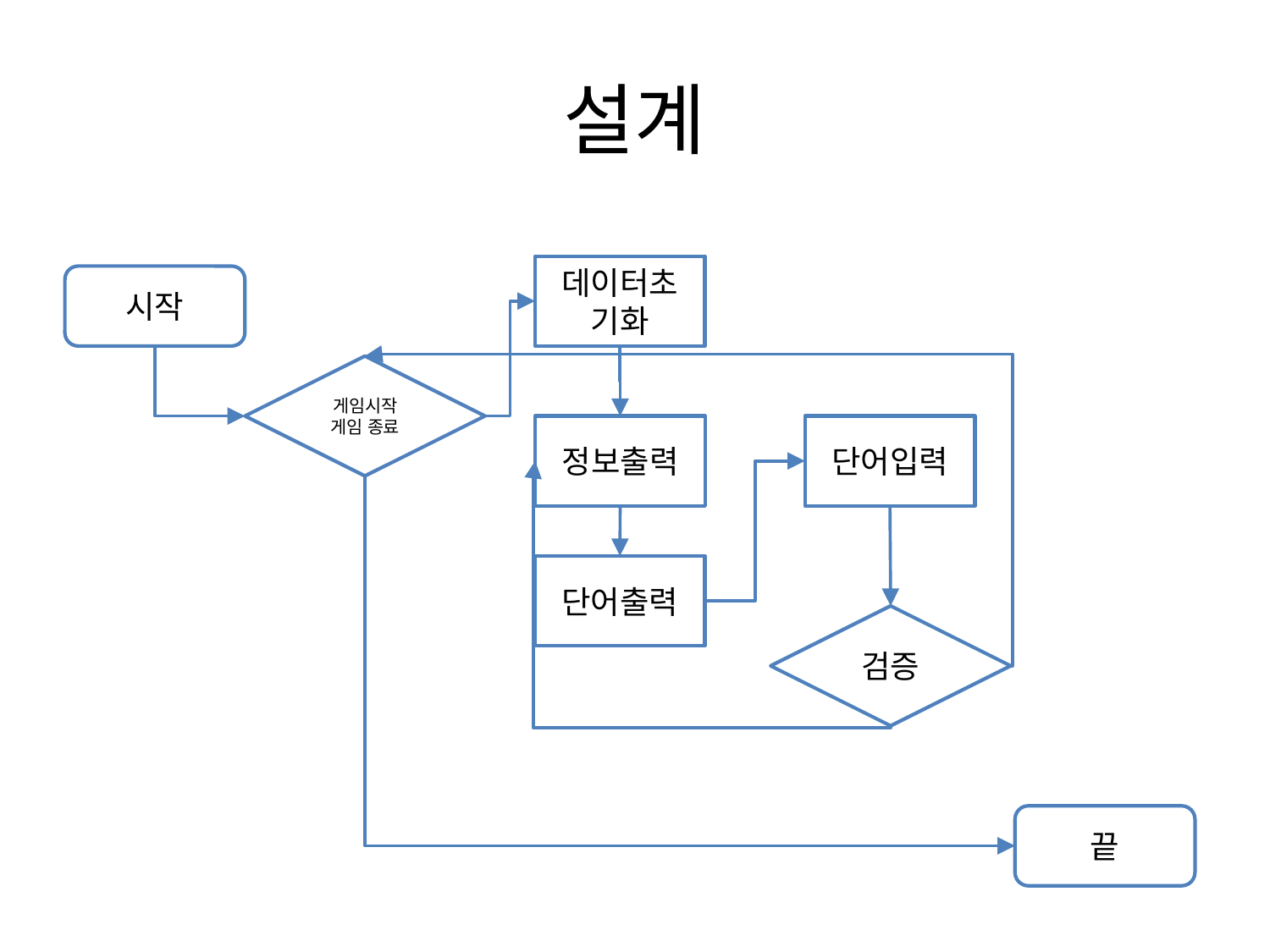

# 설계
데이터초기화
시작
게임시작
게임 종료
정보출력
단어입력
단어출력
검증
끝